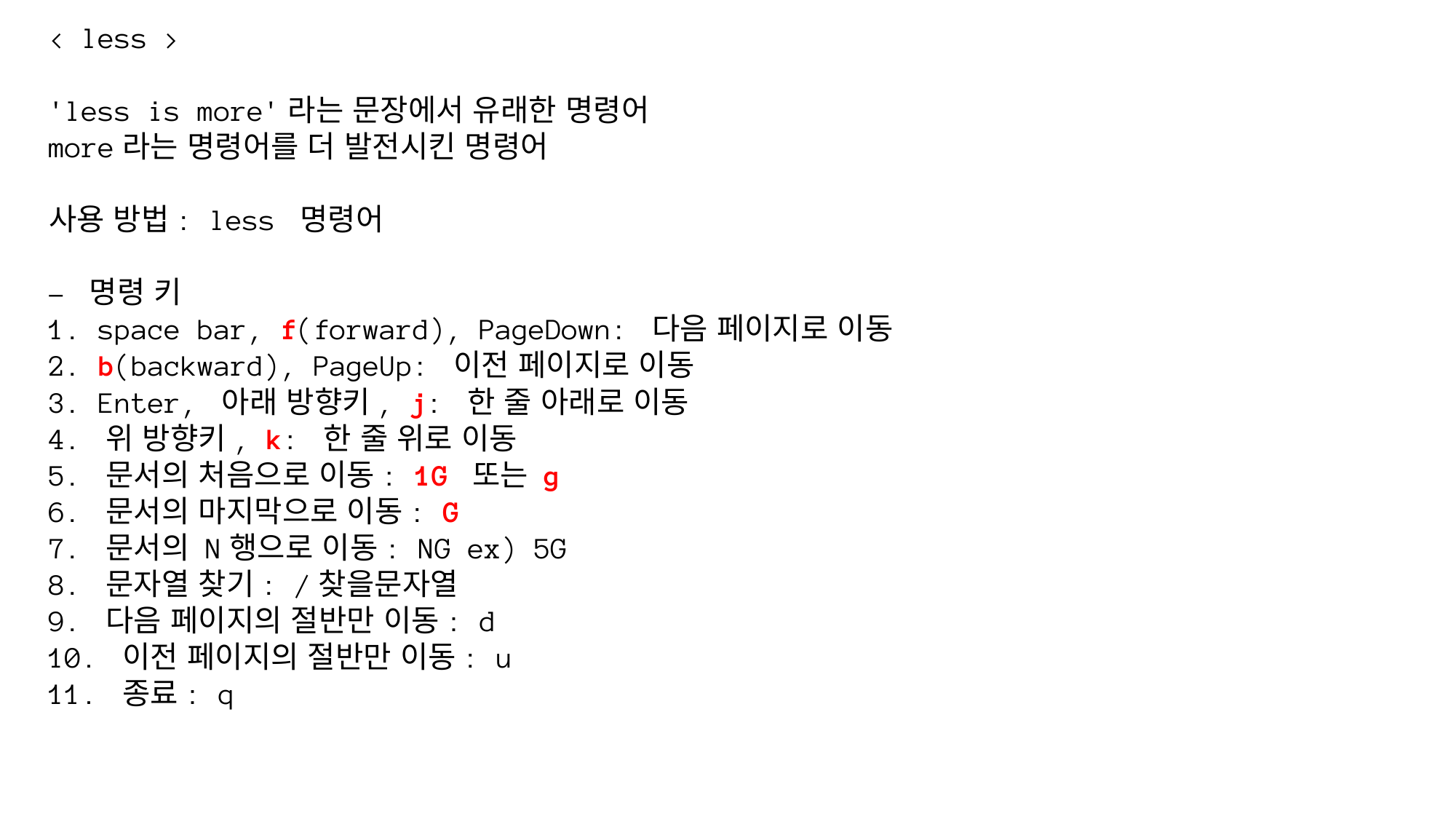

< less >

'less is more'라는 문장에서 유래한 명령어
more라는 명령어를 더 발전시킨 명령어

사용 방법: less 명령어

- 명령 키
1. space bar, f(forward), PageDown: 다음 페이지로 이동
2. b(backward), PageUp: 이전 페이지로 이동
3. Enter, 아래 방향키, j: 한 줄 아래로 이동
4. 위 방향키, k: 한 줄 위로 이동
5. 문서의 처음으로 이동: 1G 또는 g
6. 문서의 마지막으로 이동: G
7. 문서의 N행으로 이동: NG ex) 5G
8. 문자열 찾기: /찾을문자열
9. 다음 페이지의 절반만 이동: d
10. 이전 페이지의 절반만 이동: u
11. 종료: q